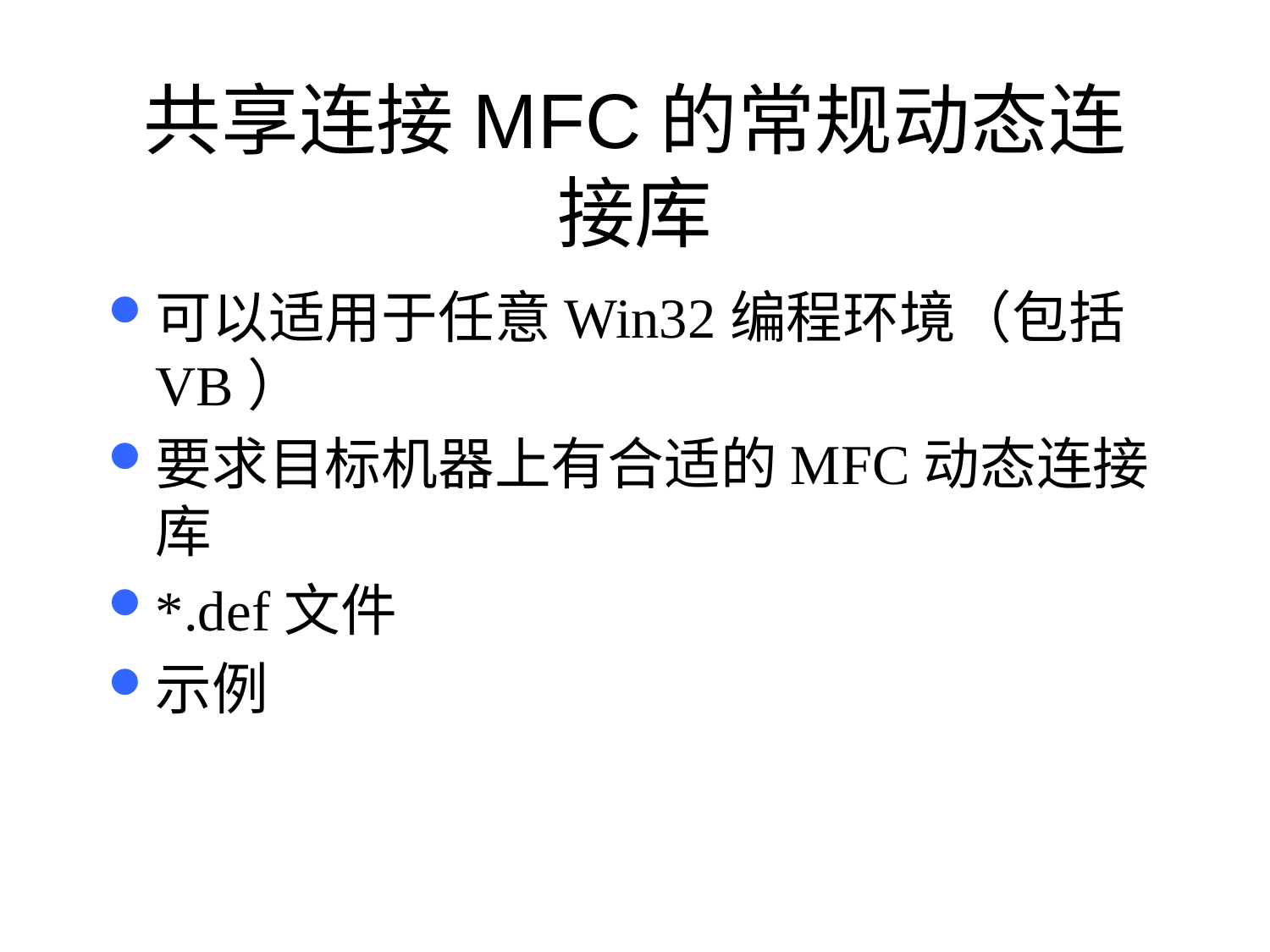

# 共享连接MFC的常规动态连接库
可以适用于任意Win32编程环境（包括VB）
要求目标机器上有合适的MFC动态连接库
*.def文件
示例
149